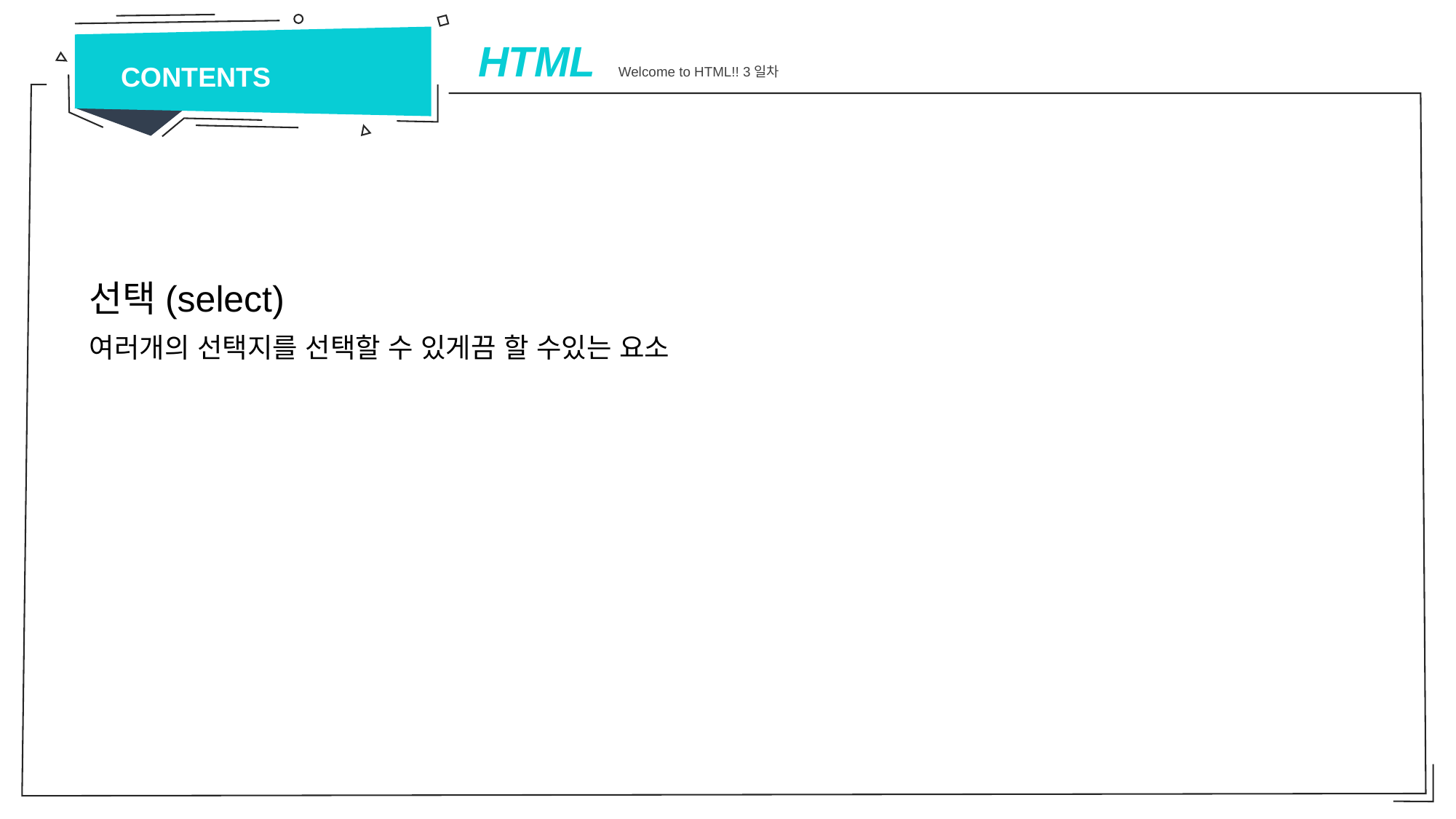

HTML  Welcome to HTML!! 3일차

CONTENTS

선택(select)
여러개의 선택지를 선택할 수 있게끔 할 수있는 요소